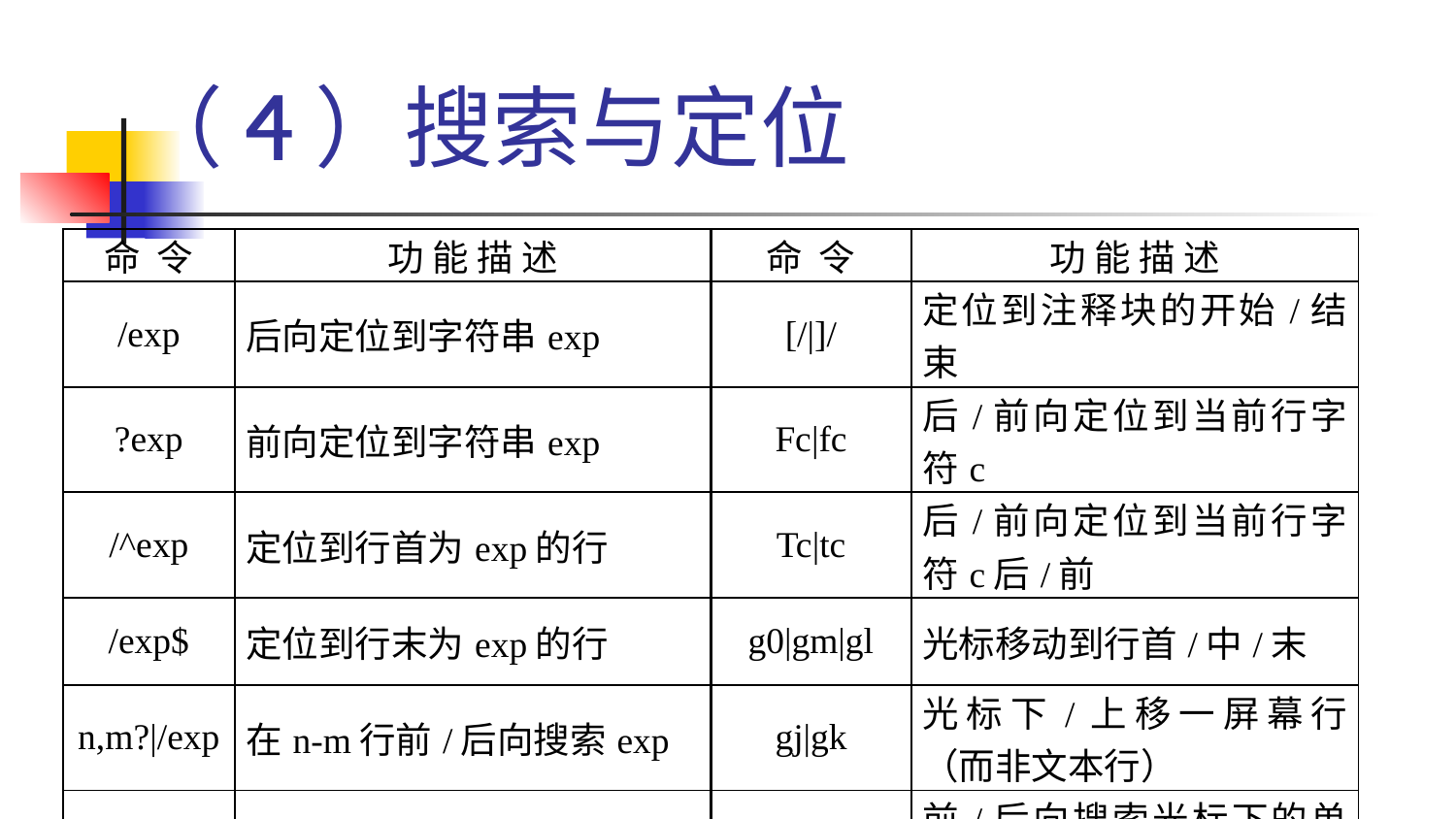

# （4）搜索与定位
| 命 令 | 功 能 描 述 | 命 令 | 功 能 描 述 |
| --- | --- | --- | --- |
| /exp | 后向定位到字符串exp | [/|]/ | 定位到注释块的开始/结束 |
| ?exp | 前向定位到字符串exp | Fc|fc | 后/前向定位到当前行字符c |
| /^exp | 定位到行首为exp的行 | Tc|tc | 后/前向定位到当前行字符c后/前 |
| /exp$ | 定位到行末为exp的行 | g0|gm|gl | 光标移动到行首/中/末 |
| n,m?|/exp | 在n-m行前/后向搜索exp | gj|gk | 光标下/上移一屏幕行（而非文本行） |
| n | N | 前/后向继续查找 | \*|# | 前/后向搜索光标下的单词 |